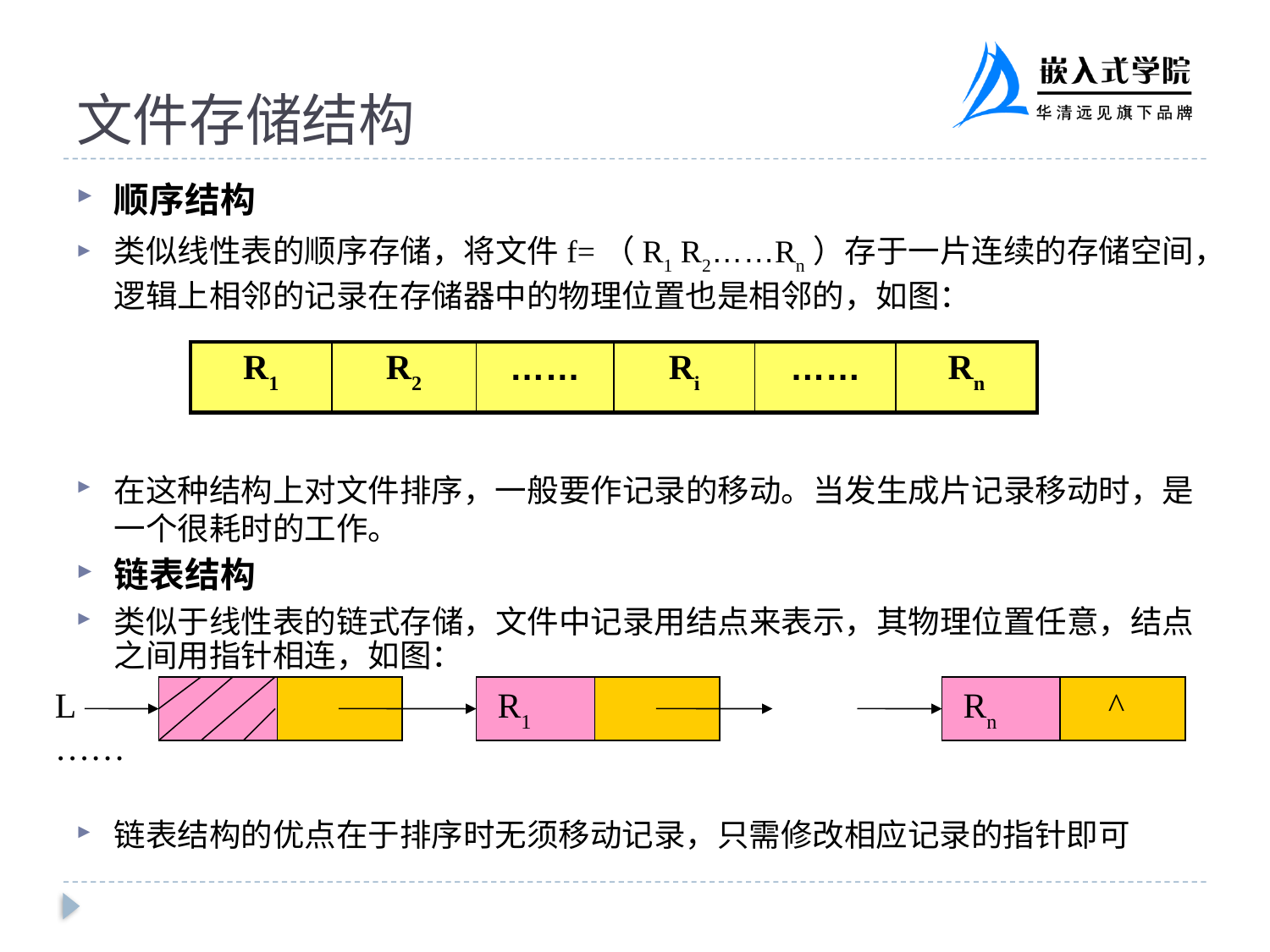

# 文件存储结构
顺序结构
类似线性表的顺序存储，将文件f=（R1 R2……Rn）存于一片连续的存储空间，逻辑上相邻的记录在存储器中的物理位置也是相邻的，如图：

在这种结构上对文件排序，一般要作记录的移动。当发生成片记录移动时，是一个很耗时的工作。
链表结构
类似于线性表的链式存储，文件中记录用结点来表示，其物理位置任意，结点之间用指针相连，如图：

链表结构的优点在于排序时无须移动记录，只需修改相应记录的指针即可
| R1 | R2 | …… | Ri | …… | Rn |
| --- | --- | --- | --- | --- | --- |
L                                                                               ……

 R1

 Rn
    ^

185